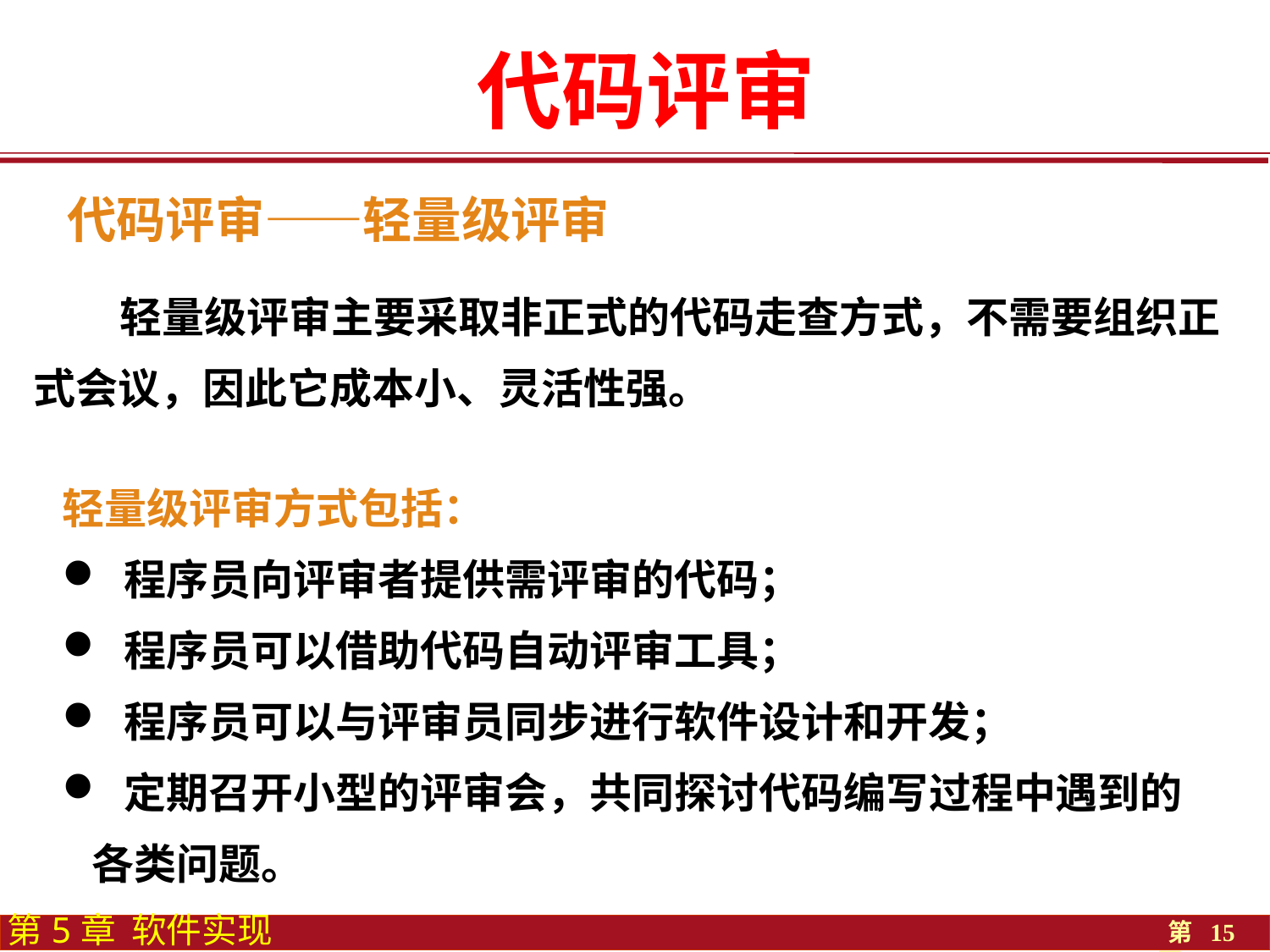

代码评审
代码评审——轻量级评审
        轻量级评审主要采取非正式的代码走查方式，不需要组织正式会议，因此它成本小、灵活性强。
轻量级评审方式包括：
 程序员向评审者提供需评审的代码；
 程序员可以借助代码自动评审工具；
 程序员可以与评审员同步进行软件设计和开发；
 定期召开小型的评审会，共同探讨代码编写过程中遇到的
  各类问题。